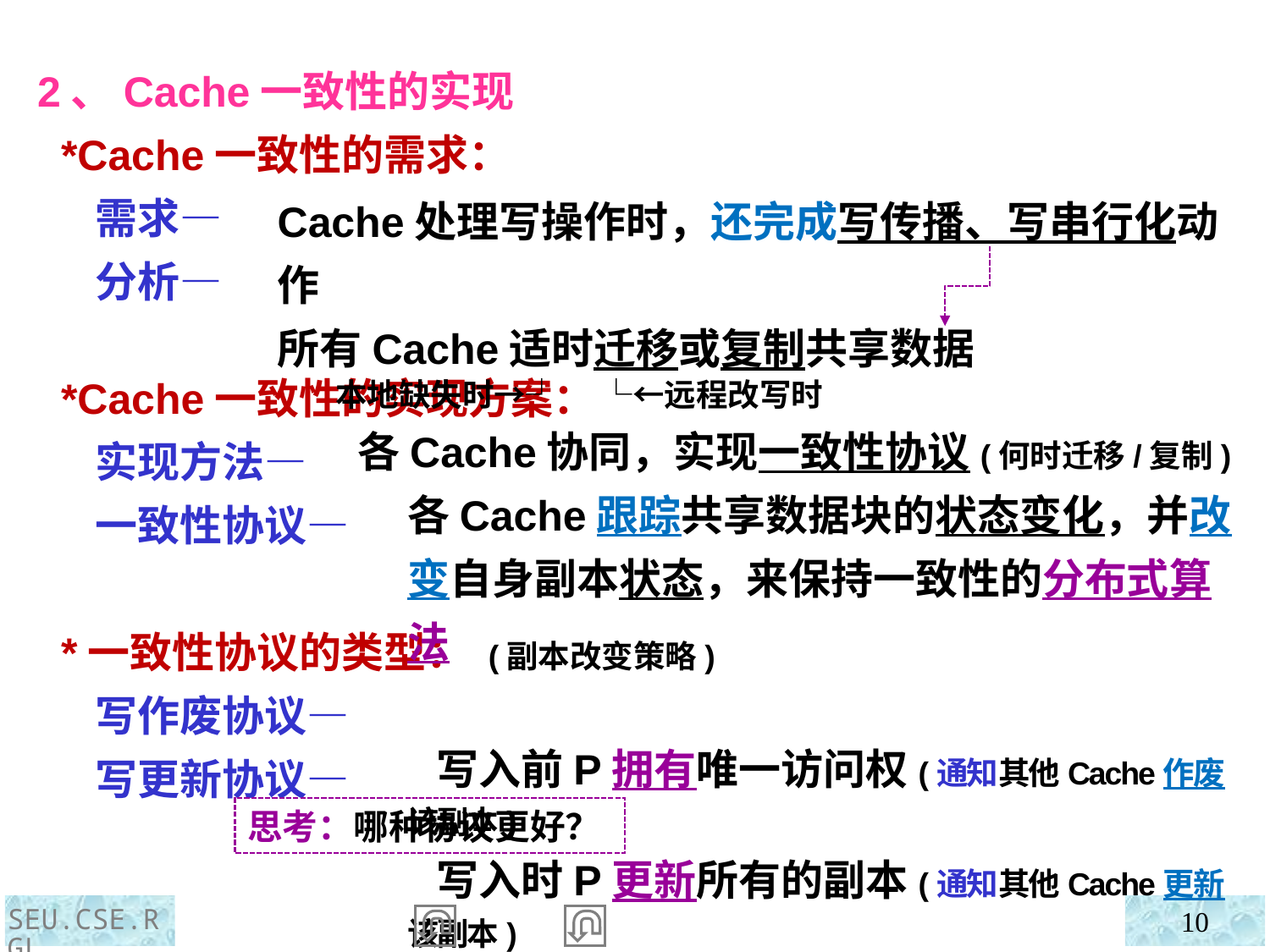

2、Cache一致性的实现
  *Cache一致性的需求：
     需求—
     分析—

  *Cache一致性的实现方案：
     实现方法—
     一致性协议—

  *一致性协议的类型： (副本改变策略)
     写作废协议—
     写更新协议—
Cache处理写操作时，还完成写传播、写串行化动作
所有Cache适时迁移或复制共享数据
       本地缺失时→┘      └←远程改写时
各Cache协同，实现一致性协议(何时迁移/复制)
各Cache跟踪共享数据块的状态变化，并改变自身副本状态，来保持一致性的分布式算法

  写入前P拥有唯一访问权(通知其他Cache作废该副本)
  写入时P更新所有的副本(通知其他Cache更新该副本)
思考：哪种协议更好？
SEU.CSE.RGL
10